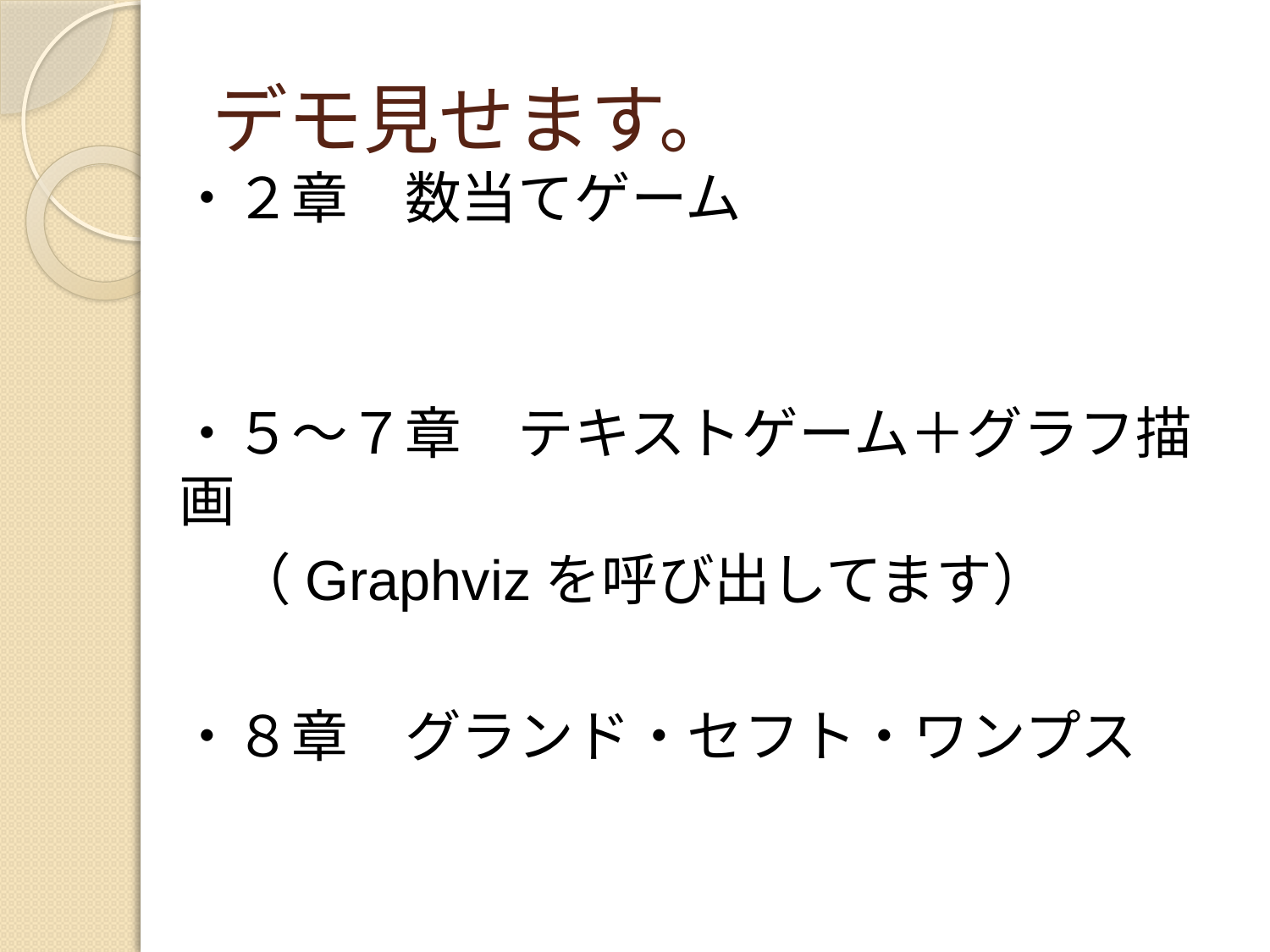

# デモ見せます。
・２章　数当てゲーム

・５～７章　テキストゲーム＋グラフ描画
　（Graphvizを呼び出してます）

・８章　グランド・セフト・ワンプス